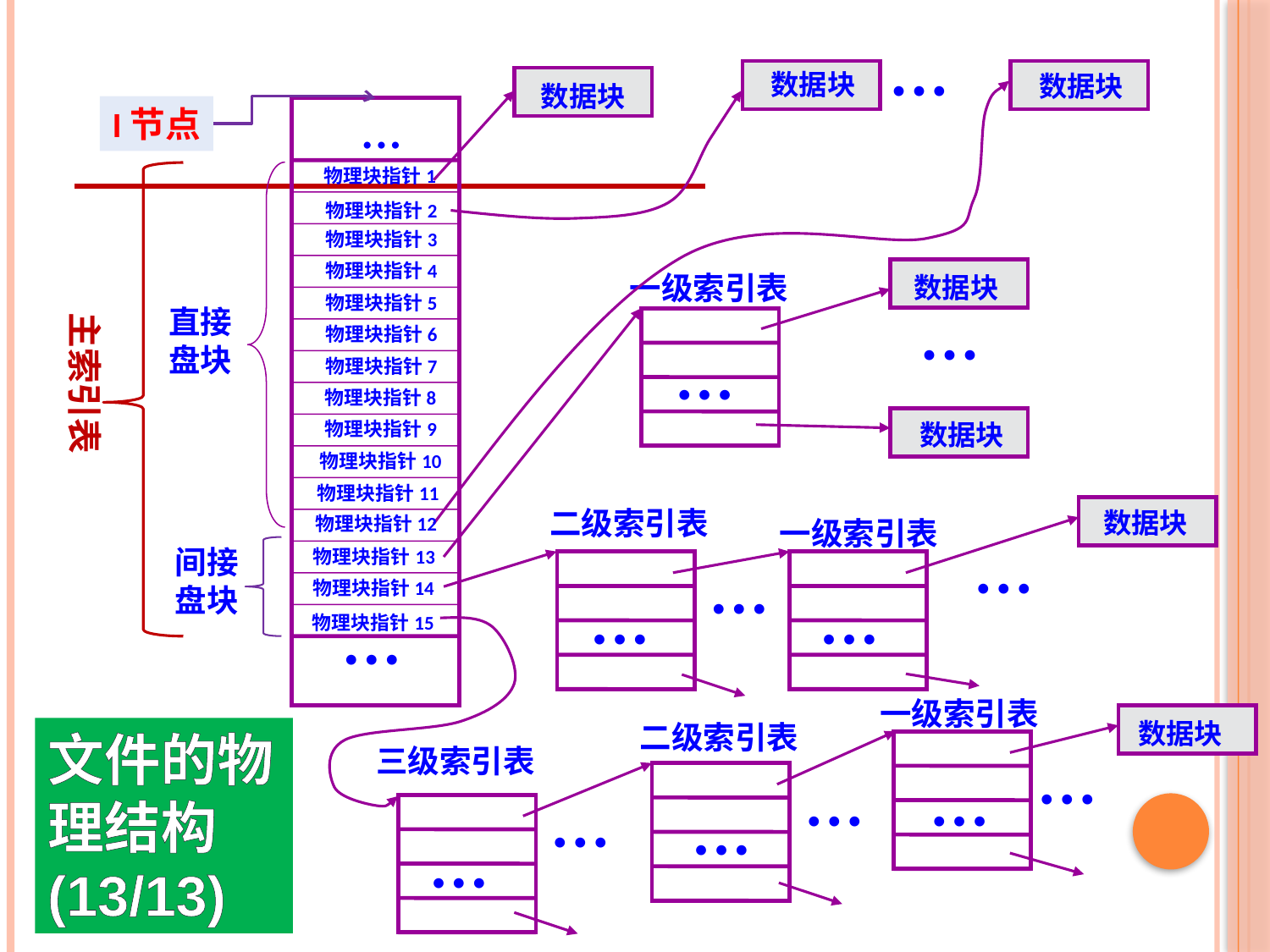

数据块

 数据块
• • •

 数据块

I节点

• • •
物理块指针1

物理块指针2
物理块指针3

物理块指针4

一级索引表
 数据块
物理块指针5

直接
盘块
主索引表

物理块指针6

• • •
物理块指针7

• • •
物理块指针8

物理块指针9
 数据块

物理块指针10

物理块指针11

二级索引表

 数据块
物理块指针12
一级索引表

间接
盘块

物理块指针13

• • •
物理块指针14

• • •
物理块指针15

• • •
• • •

• • •

一级索引表

 数据块
二级索引表
文件的物理结构(13/13)

三级索引表

• • •

• • •
• • •
• • •
• • •

• • •